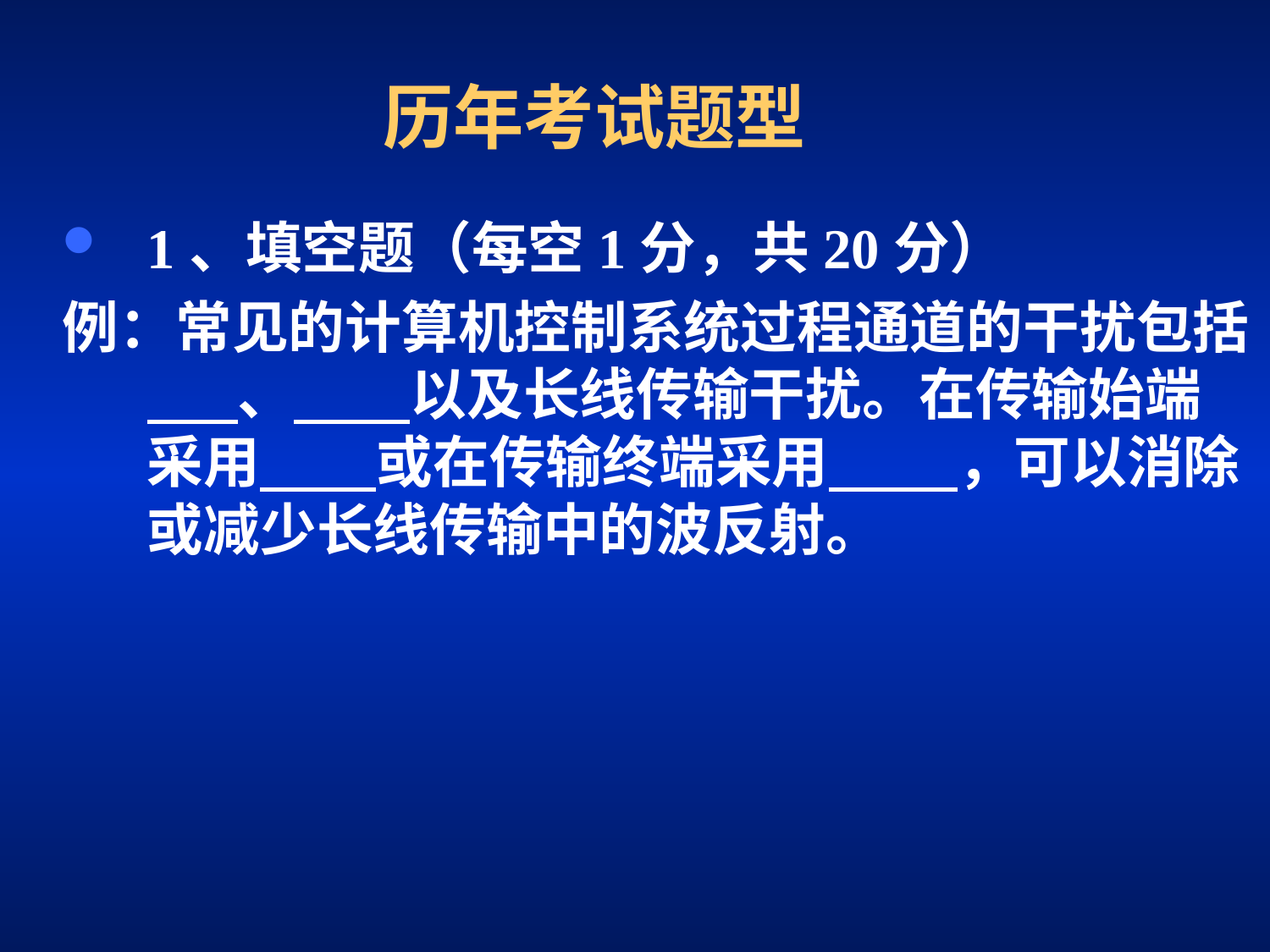

# 历年考试题型
1、填空题（每空1分，共20分）
例：常见的计算机控制系统过程通道的干扰包括        、         以及长线传输干扰。在传输始端采用         或在传输终端采用          ，可以消除或减少长线传输中的波反射。